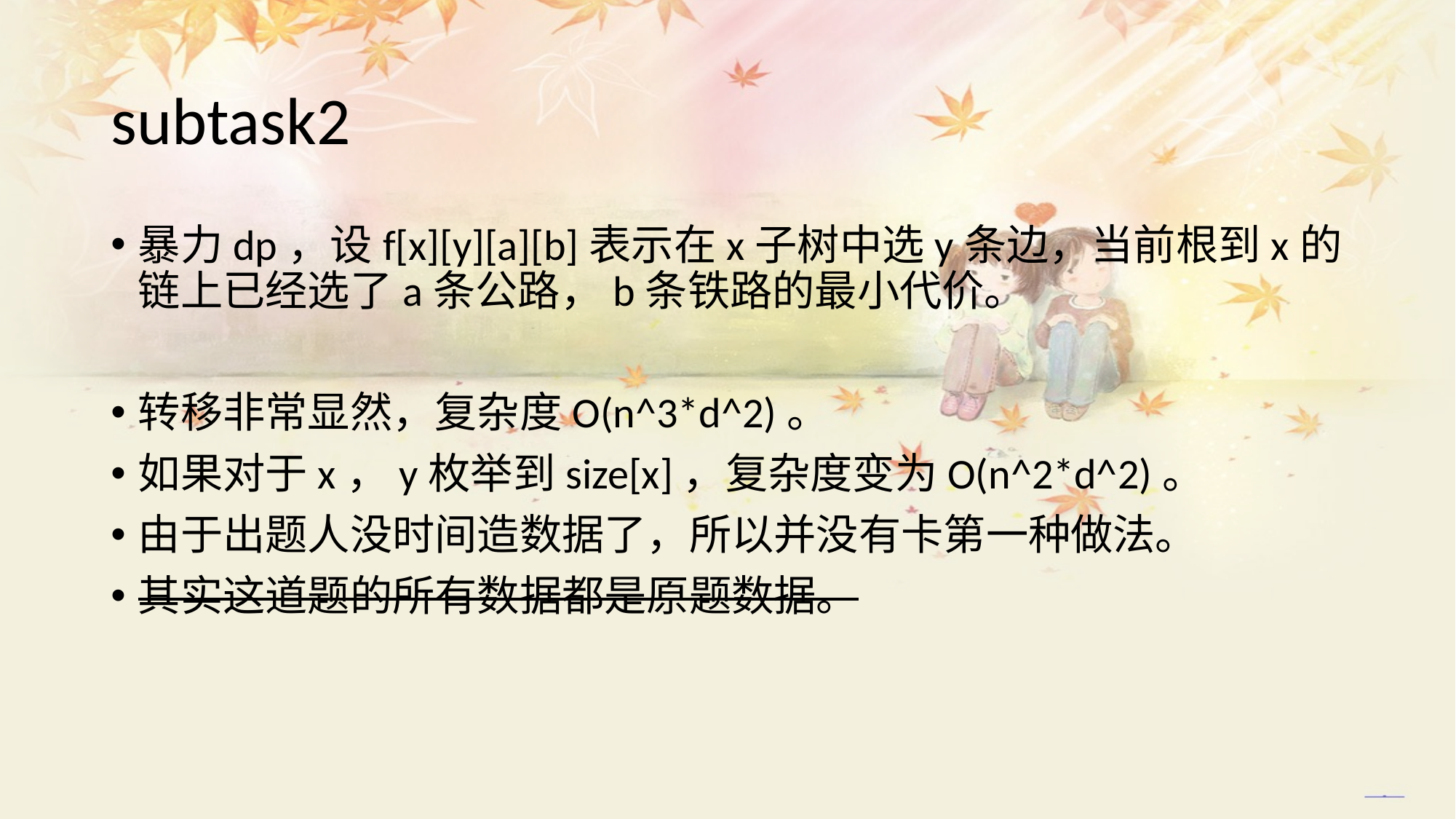

# subtask2
暴力dp，设f[x][y][a][b]表示在x子树中选y条边，当前根到x的链上已经选了a条公路，b条铁路的最小代价。

转移非常显然，复杂度O(n^3*d^2)。
如果对于x，y枚举到size[x]，复杂度变为O(n^2*d^2)。
由于出题人没时间造数据了，所以并没有卡第一种做法。
其实这道题的所有数据都是原题数据。